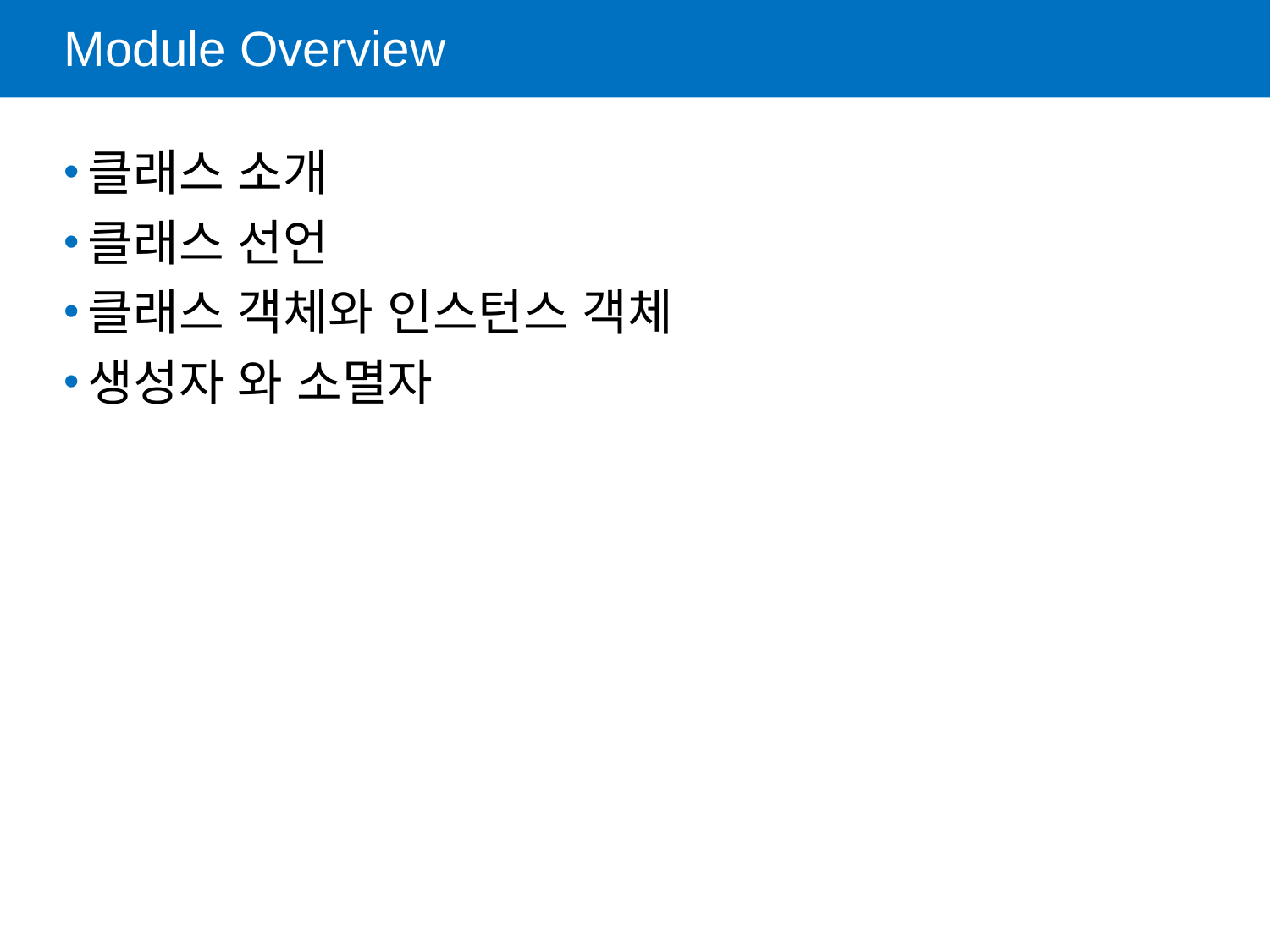

# Module Overview
클래스 소개
클래스 선언
클래스 객체와 인스턴스 객체
생성자 와 소멸자